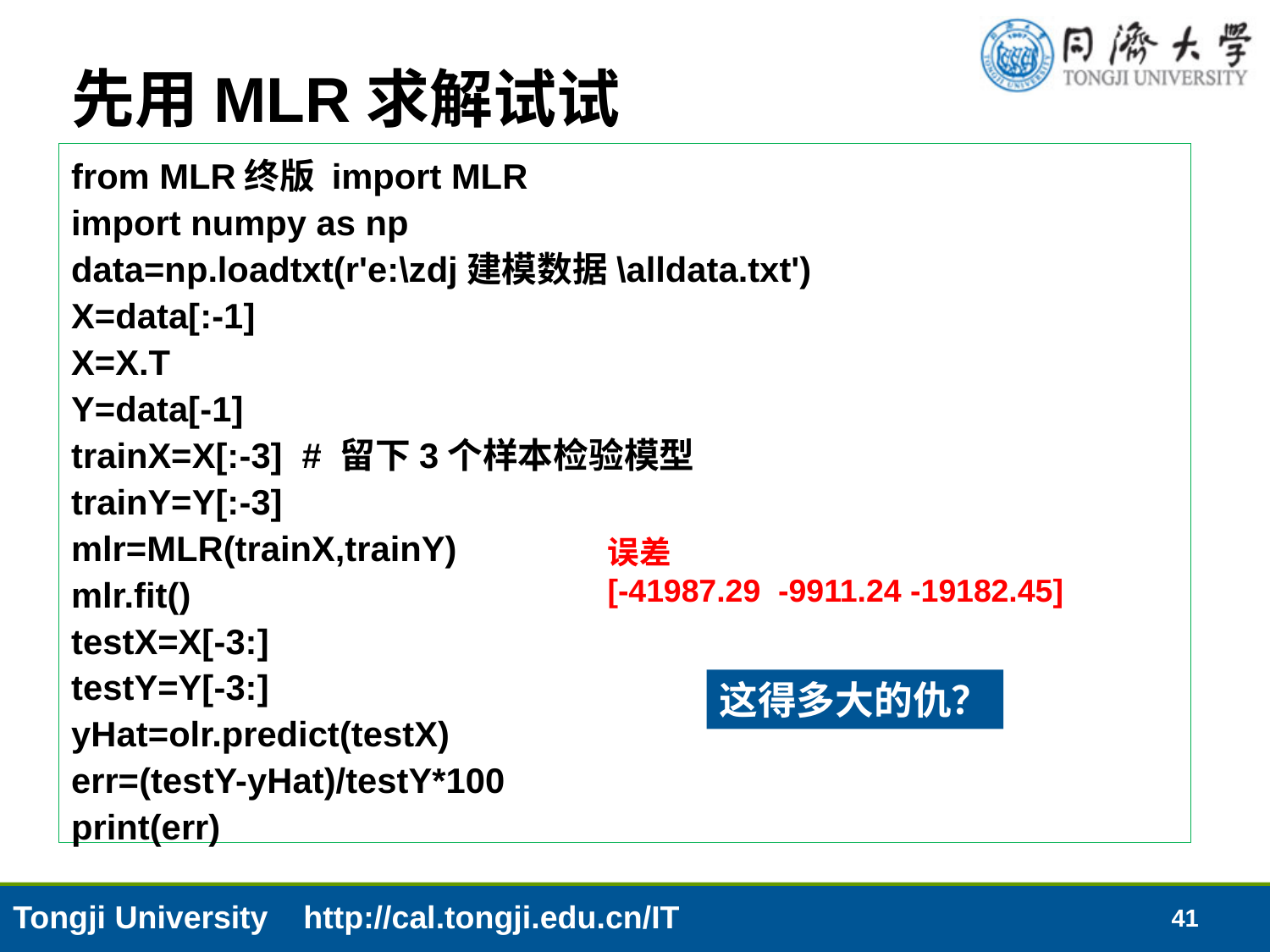

# 先用MLR求解试试
from MLR终版 import MLR
import numpy as np
data=np.loadtxt(r'e:\zdj建模数据\alldata.txt')
X=data[:-1]
X=X.T
Y=data[-1]
trainX=X[:-3]  # 留下3个样本检验模型
trainY=Y[:-3]
mlr=MLR(trainX,trainY)
mlr.fit()
testX=X[-3:]
testY=Y[-3:]
yHat=olr.predict(testX)
err=(testY-yHat)/testY*100
print(err)
误差
[-41987.29  -9911.24 -19182.45]
这得多大的仇？